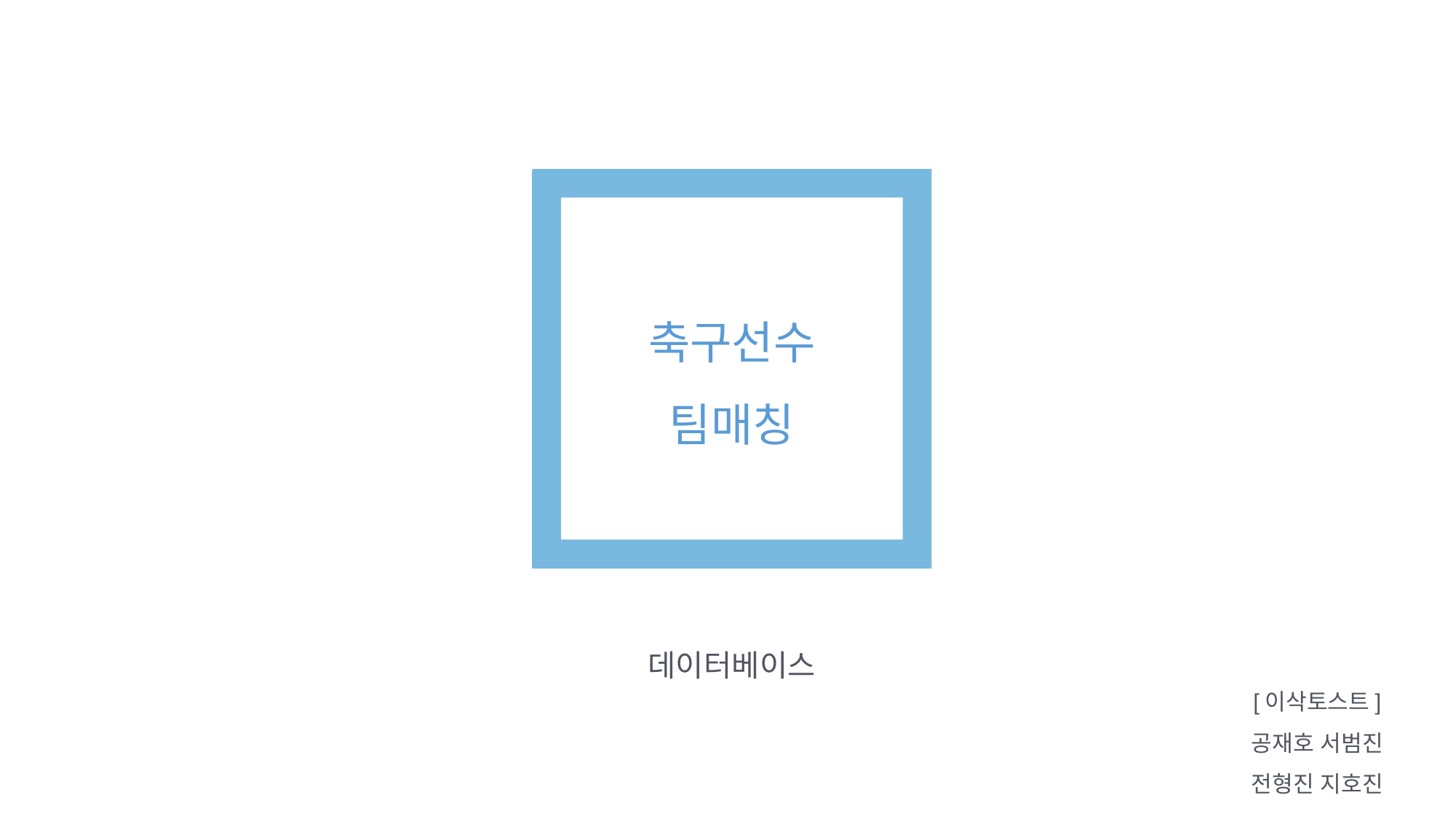

축구선수
팀매칭
데이터베이스
[이삭토스트]
공재호 서범진
전형진 지호진